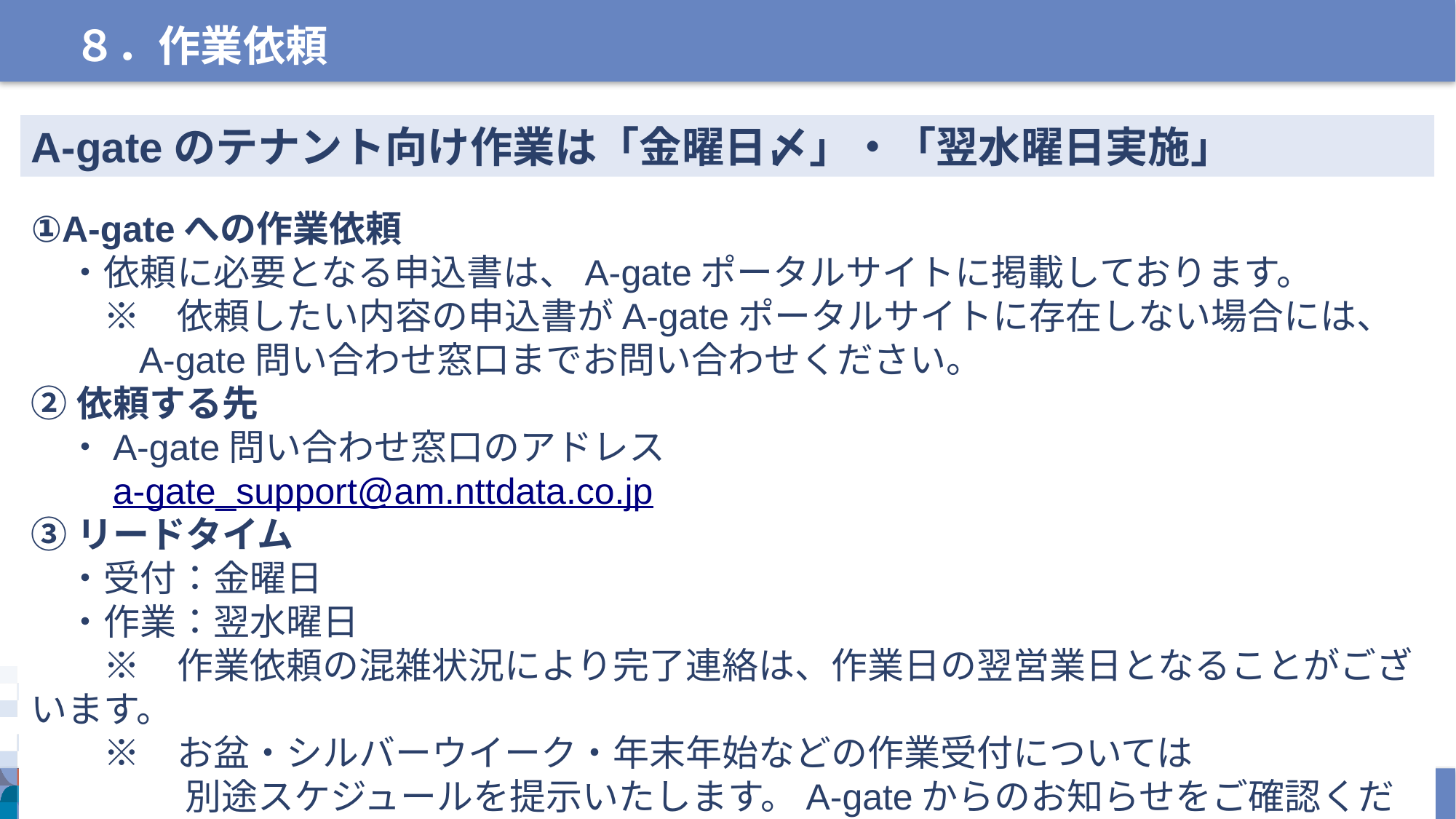

８．作業依頼
A-gateのテナント向け作業は「金曜日〆」・「翌水曜日実施」
①A-gateへの作業依頼
　・依頼に必要となる申込書は、A-gateポータルサイトに掲載しております。
　　※　依頼したい内容の申込書がA-gateポータルサイトに存在しない場合には、A-gate問い合わせ窓口までお問い合わせください。
②依頼する先
　・A-gate問い合わせ窓口のアドレス
　　a-gate_support@am.nttdata.co.jp
③リードタイム
　・受付：金曜日
　・作業：翌水曜日
　　※　作業依頼の混雑状況により完了連絡は、作業日の翌営業日となることがございます。
　　※　お盆・シルバーウイーク・年末年始などの作業受付については
　　　　 別途スケジュールを提示いたします。A-gateからのお知らせをご確認ください。